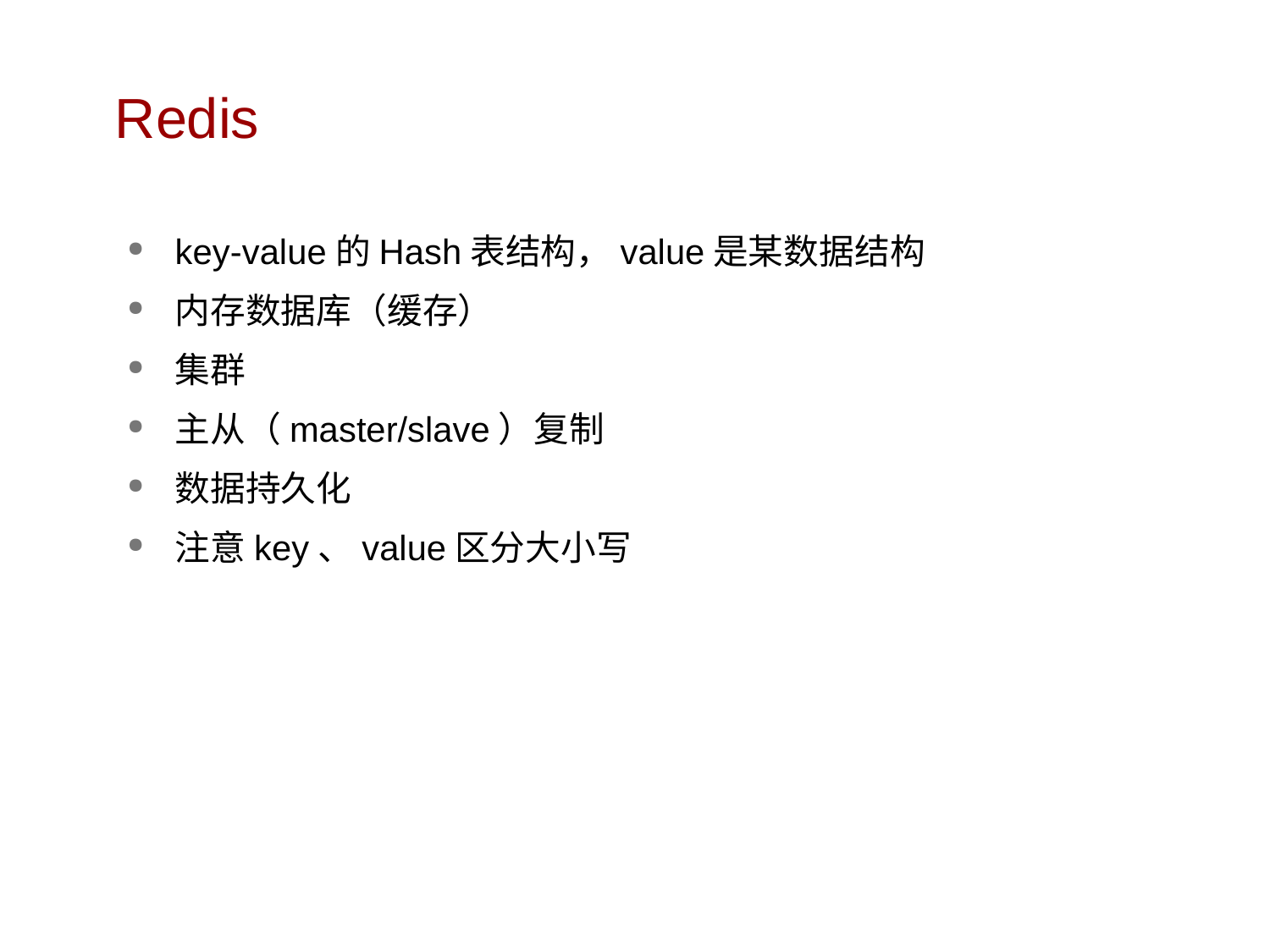

# Redis
key-value的Hash表结构，value是某数据结构
内存数据库（缓存）
集群
主从（master/slave）复制
数据持久化
注意key、value区分大小写